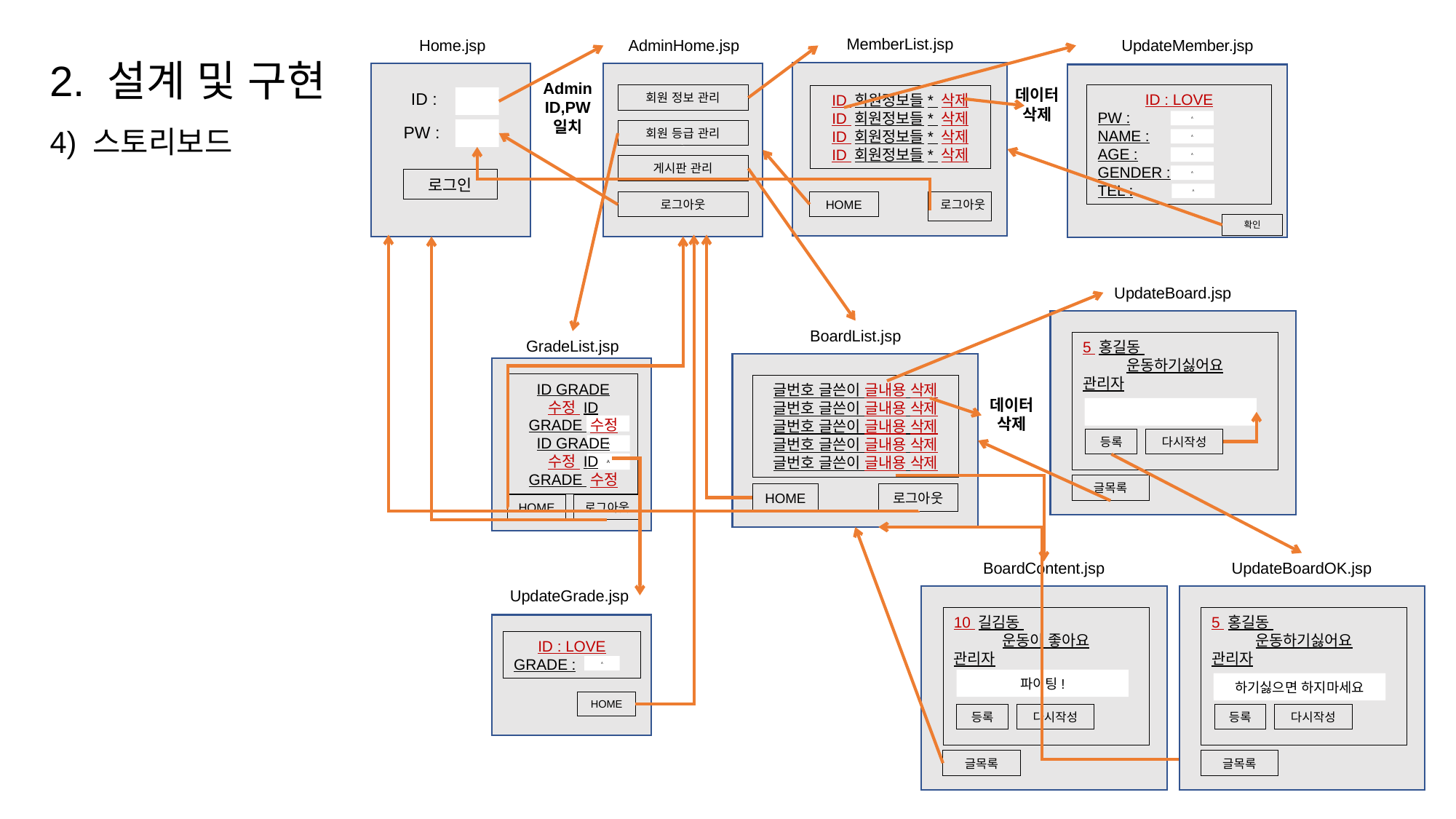

2. 설계 및 구현
4) 스토리보드
MemberList.jsp

ID 회원정보들* 삭제 ID 회원정보들* 삭제 ID 회원정보들* 삭제 ID 회원정보들* 삭제

HOME
로그아웃
Home.jsp

로그인
ID :

PW :

AdminHome.jsp
`
회원 정보 관리
회원 등급 관리
게시판 관리
로그아웃
UpdateMember.jsp

ID : LOVE
PW :
NAME :
AGE :
GENDER :
TEL :
A
A
A
A
A
확인
Admin ID,PW 일치
데이터
삭제
BoardList.jsp

글번호 글쓴이 글내용 삭제
글번호 글쓴이 글내용 삭제
글번호 글쓴이 글내용 삭제
글번호 글쓴이 글내용 삭제 글번호 글쓴이 글내용 삭제
HOME
로그아웃
GradeList.jsp

HOME
A
A
A
로그아웃
ID GRADE 수정 ID GRADE 수정 ID GRADE 수정 ID GRADE 수정
데이터
삭제
UpdateGrade.jsp

ID : LOVE
GRADE :
A
HOME
UpdateBoard.jsp

5 홍길동
운동하기싫어요
관리자

등록
다시작성
글목록

BoardContent.jsp

10 길김동
운동이 좋아요
관리자

파이팅!
등록
다시작성
글목록
UpdateBoardOK.jsp

5 홍길동
운동하기싫어요
관리자

등록
다시작성
글목록

하기싫으면 하지마세요